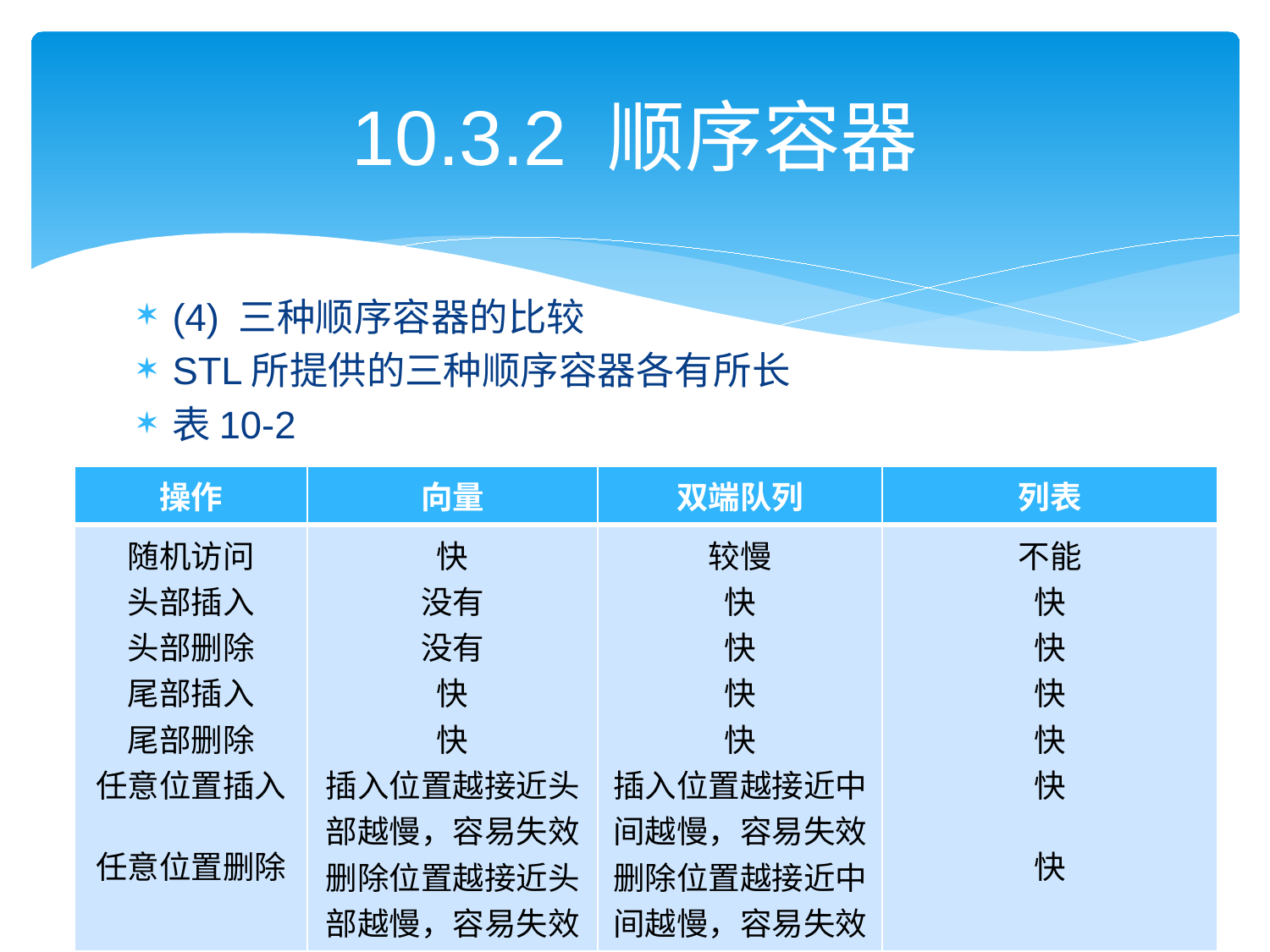

# 10.3.2 顺序容器
(4) 三种顺序容器的比较
STL所提供的三种顺序容器各有所长
表10-2
| 操作 | 向量 | 双端队列 | 列表 |
| --- | --- | --- | --- |
| 随机访问 头部插入 头部删除 尾部插入 尾部删除 任意位置插入 任意位置删除 | 快 没有 没有 快 快 插入位置越接近头部越慢，容易失效 删除位置越接近头部越慢，容易失效 | 较慢 快 快 快 快 插入位置越接近中间越慢，容易失效 删除位置越接近中间越慢，容易失效 | 不能 快 快 快 快 快 快 |